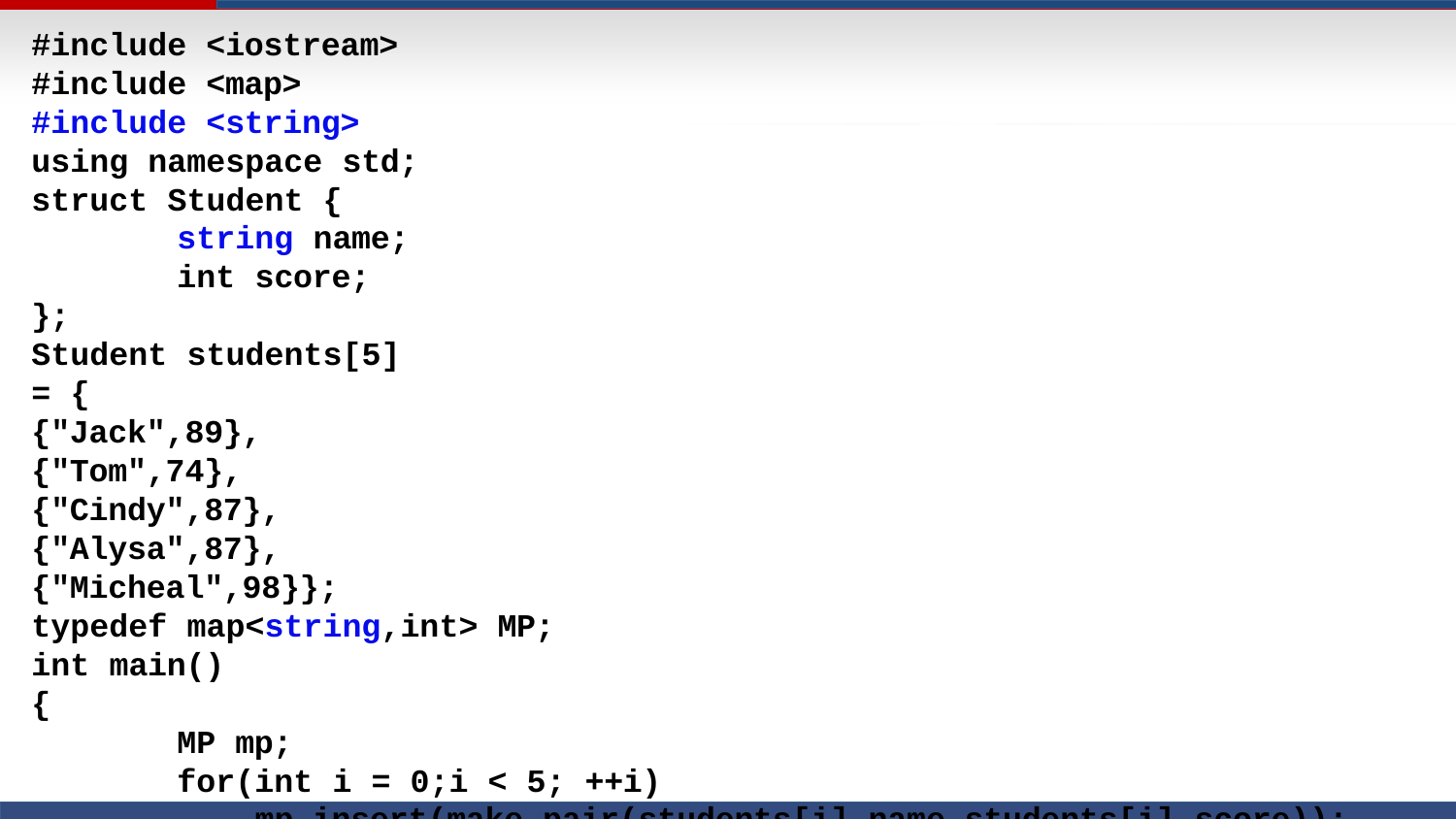

#include <iostream> #include <map> #include <string> using namespace std; struct Student {
string name; int score;
};
Student students[5] = {
{"Jack",89},{"Tom",74},{"Cindy",87},{"Alysa",87},{"Micheal",98}};
typedef map<string,int> MP; int main()
{
MP mp;
for(int i = 0;i < 5; ++i) mp.insert(make_pair(students[i].name,students[i].score));
cout << mp["Jack"] << endl;	// 输出 89 mp["Jack"] = 60; //修改名为"Jack"的元素的second